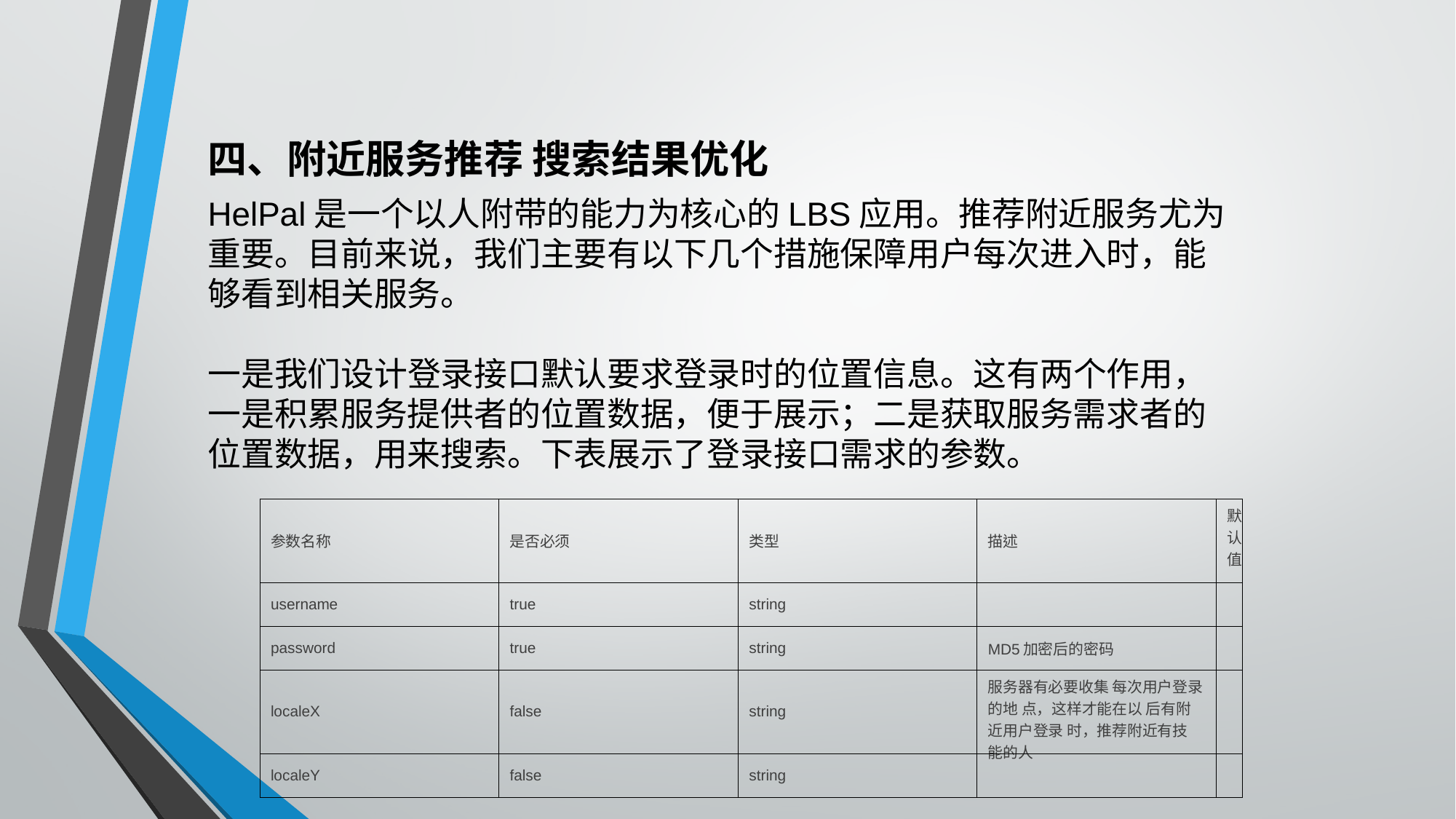

四、附近服务推荐 搜索结果优化
HelPal是一个以人附带的能力为核心的LBS应用。推荐附近服务尤为重要。目前来说，我们主要有以下几个措施保障用户每次进入时，能够看到相关服务。

一是我们设计登录接口默认要求登录时的位置信息。这有两个作用，一是积累服务提供者的位置数据，便于展示；二是获取服务需求者的位置数据，用来搜索。下表展示了登录接口需求的参数。
| 参数名称 | 是否必须 | 类型 | 描述 | 默认值 |
| --- | --- | --- | --- | --- |
| username | true | string |  |  |
| password | true | string | MD5加密后的密码 |  |
| localeX | false | string | 服务器有必要收集 每次用户登录的地 点，这样才能在以 后有附近用户登录 时，推荐附近有技 能的人 |  |
| localeY | false | string |  |  |